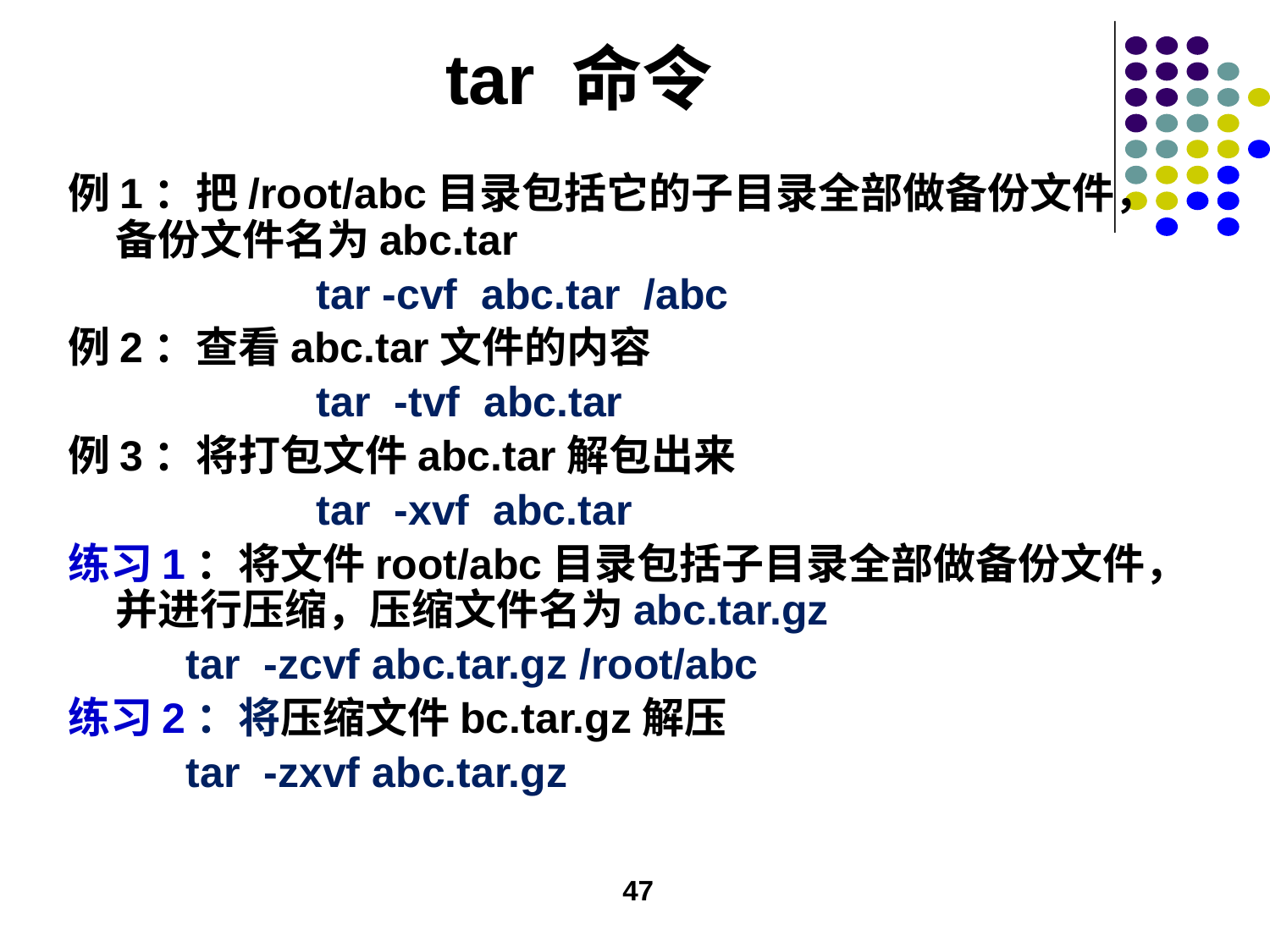

# tar 命令
例1：把/root/abc目录包括它的子目录全部做备份文件，备份文件名为abc.tar
                     tar -cvf  abc.tar  /abc
例2：查看abc.tar文件的内容
                     tar  -tvf  abc.tar
例3：将打包文件abc.tar解包出来
                     tar  -xvf  abc.tar
练习1：将文件root/abc目录包括子目录全部做备份文件，并进行压缩，压缩文件名为abc.tar.gz
          tar  -zcvf abc.tar.gz /root/abc
练习2：将压缩文件bc.tar.gz解压
          tar  -zxvf abc.tar.gz
47